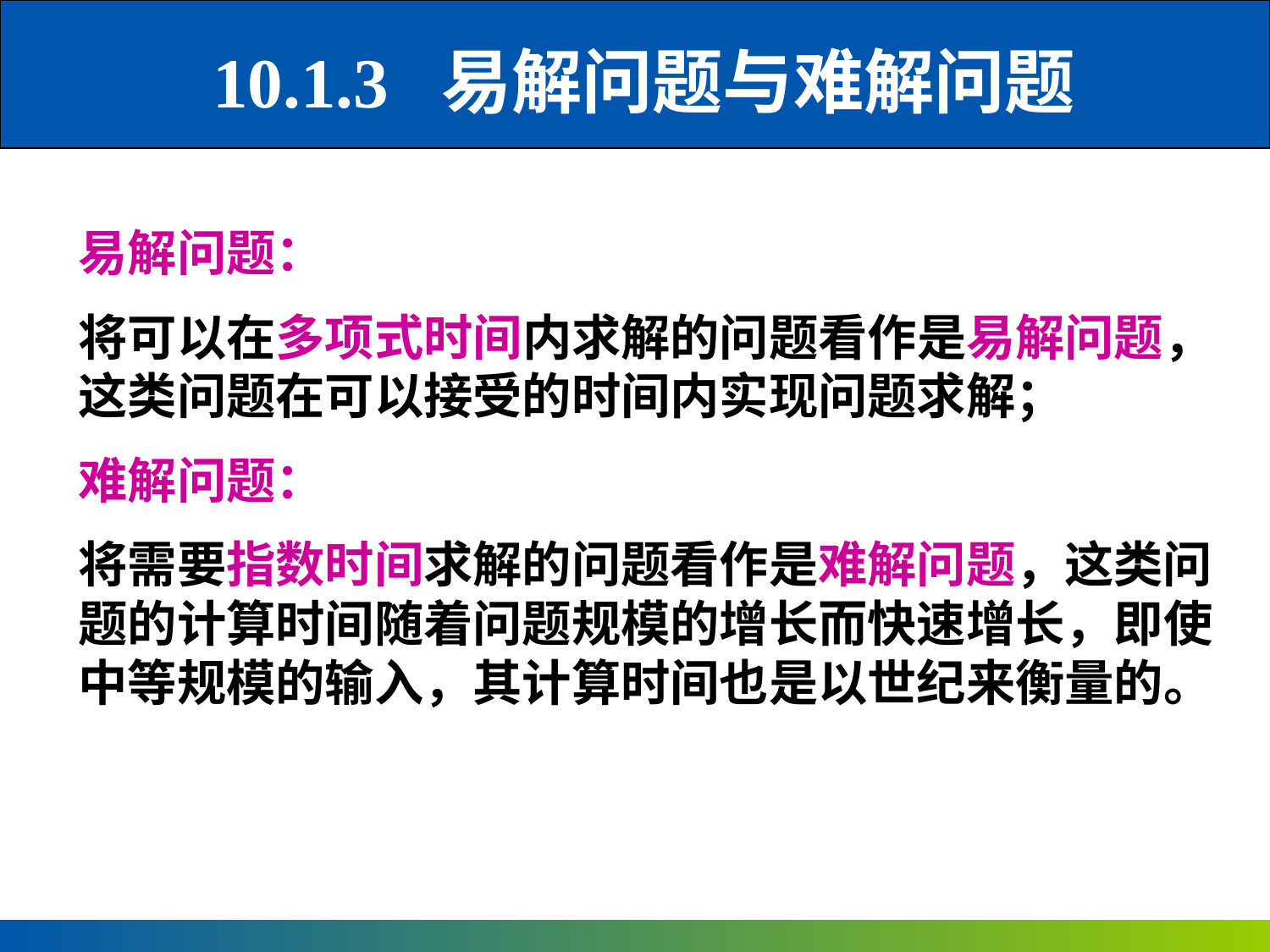

10.1.3  易解问题与难解问题
易解问题：
将可以在多项式时间内求解的问题看作是易解问题，这类问题在可以接受的时间内实现问题求解；
难解问题：
将需要指数时间求解的问题看作是难解问题，这类问题的计算时间随着问题规模的增长而快速增长，即使中等规模的输入，其计算时间也是以世纪来衡量的。